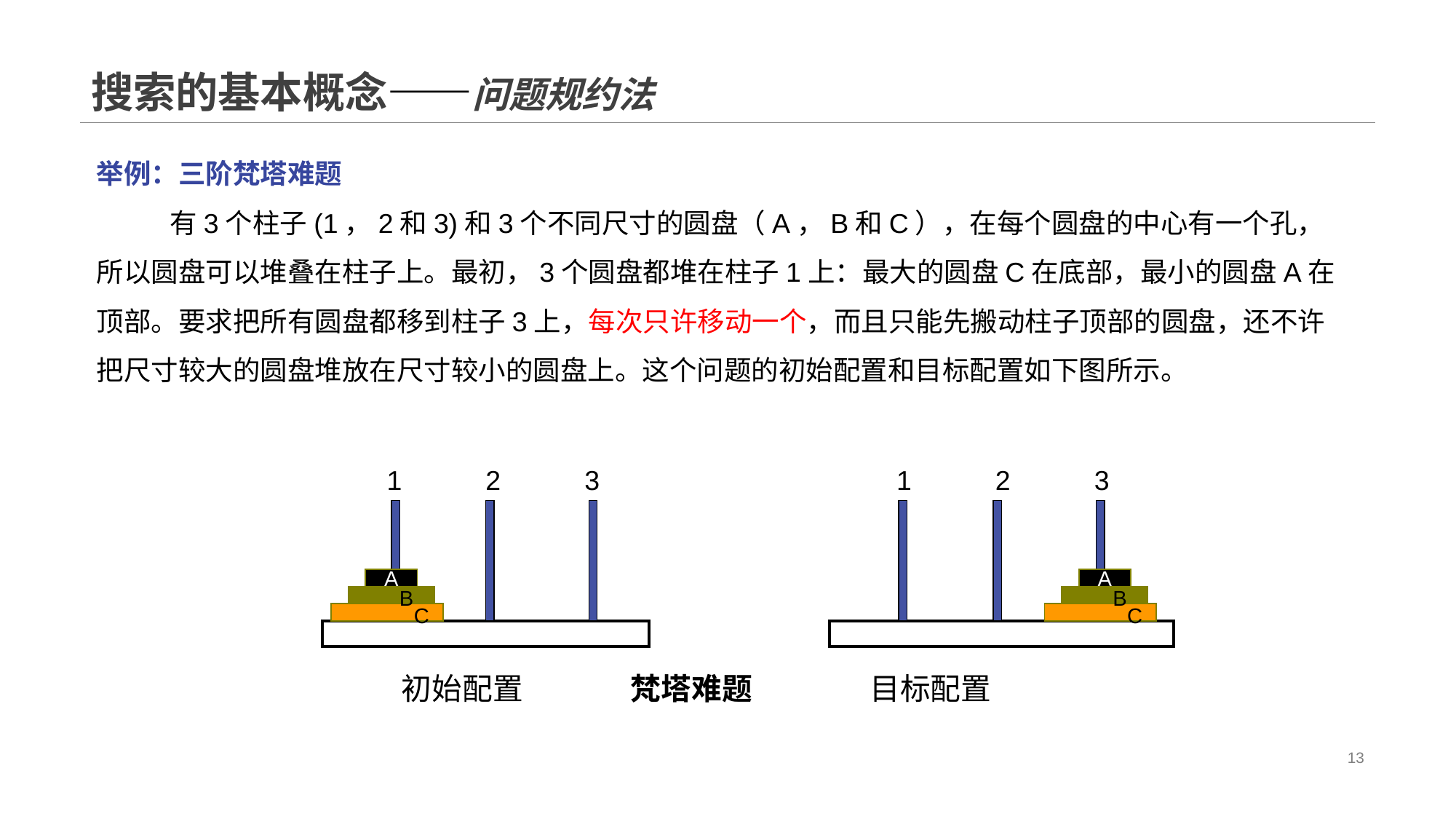

# 搜索的基本概念——问题规约法
举例：三阶梵塔难题
  　　有3个柱子(1，2和3)和3个不同尺寸的圆盘（A，B和C），在每个圆盘的中心有一个孔，所以圆盘可以堆叠在柱子上。最初，3个圆盘都堆在柱子1上：最大的圆盘C在底部，最小的圆盘A在顶部。要求把所有圆盘都移到柱子3上，每次只许移动一个，而且只能先搬动柱子顶部的圆盘，还不许把尺寸较大的圆盘堆放在尺寸较小的圆盘上。这个问题的初始配置和目标配置如下图所示。
                1           2           3                                       1           2           3

A
A
    B
    B
         C
         C

                  初始配置                梵塔难题                 目标配置
13